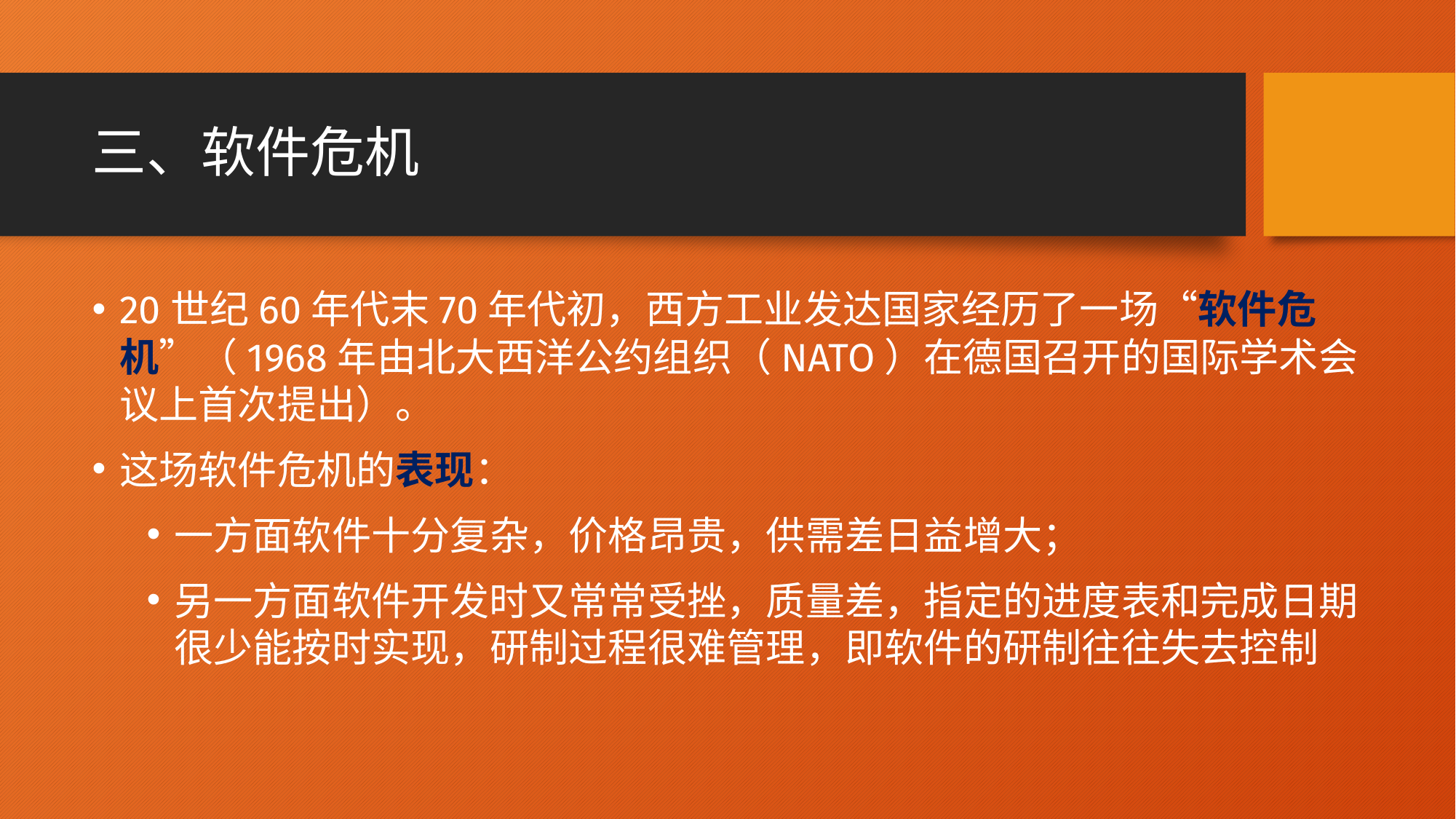

# 三、软件危机
20世纪60年代末70年代初，西方工业发达国家经历了一场“软件危机”（1968年由北大西洋公约组织（NATO）在德国召开的国际学术会议上首次提出）。
这场软件危机的表现：
一方面软件十分复杂，价格昂贵，供需差日益增大；
另一方面软件开发时又常常受挫，质量差，指定的进度表和完成日期很少能按时实现，研制过程很难管理，即软件的研制往往失去控制